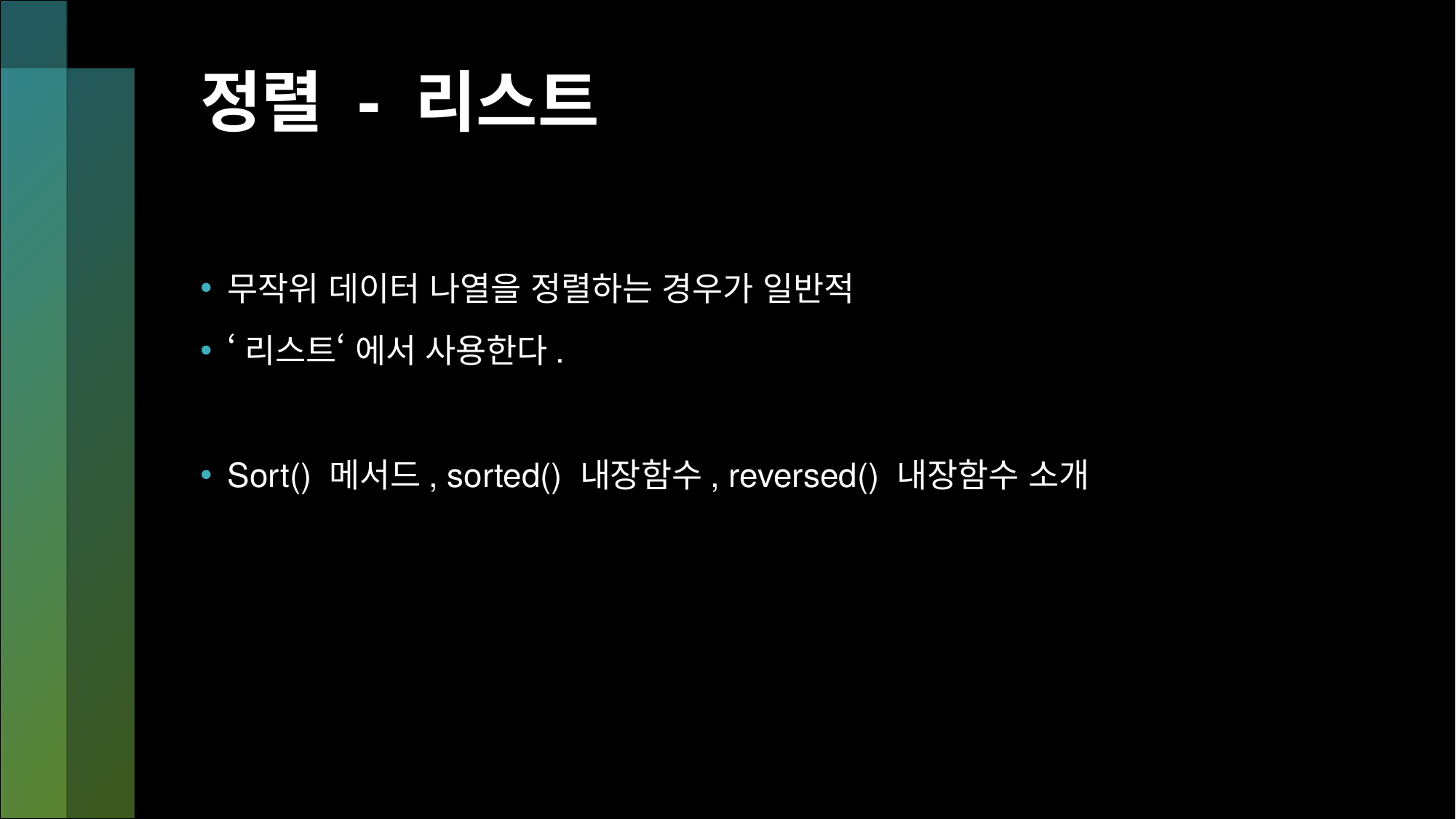

# 정렬 - 리스트
무작위 데이터 나열을 정렬하는 경우가 일반적
‘리스트‘ 에서 사용한다.

Sort() 메서드, sorted() 내장함수, reversed() 내장함수 소개